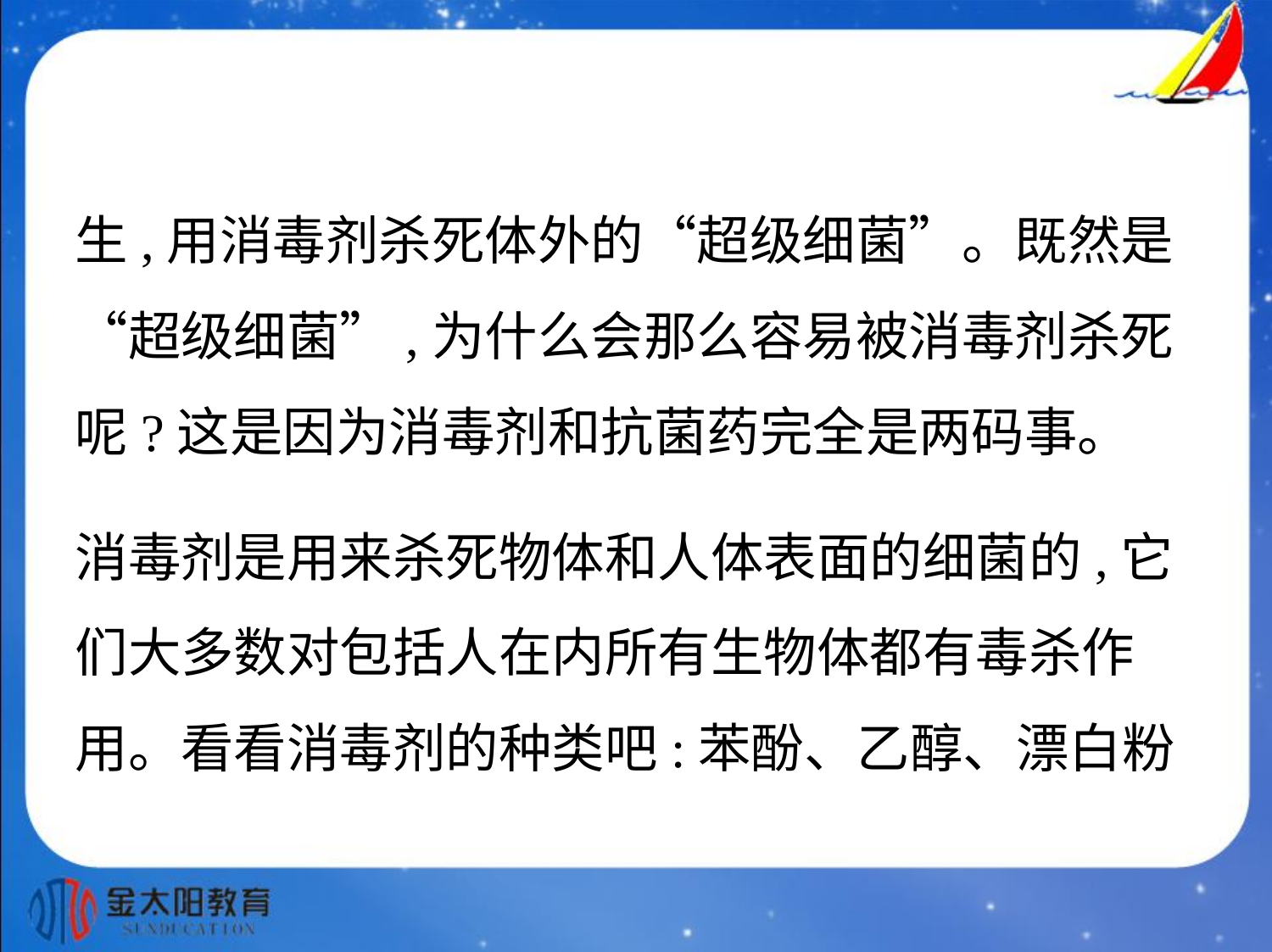

生,用消毒剂杀死体外的“超级细菌”。既然是
“超级细菌”,为什么会那么容易被消毒剂杀死
呢?这是因为消毒剂和抗菌药完全是两码事。
消毒剂是用来杀死物体和人体表面的细菌的,它
们大多数对包括人在内所有生物体都有毒杀作
用。看看消毒剂的种类吧:苯酚、乙醇、漂白粉